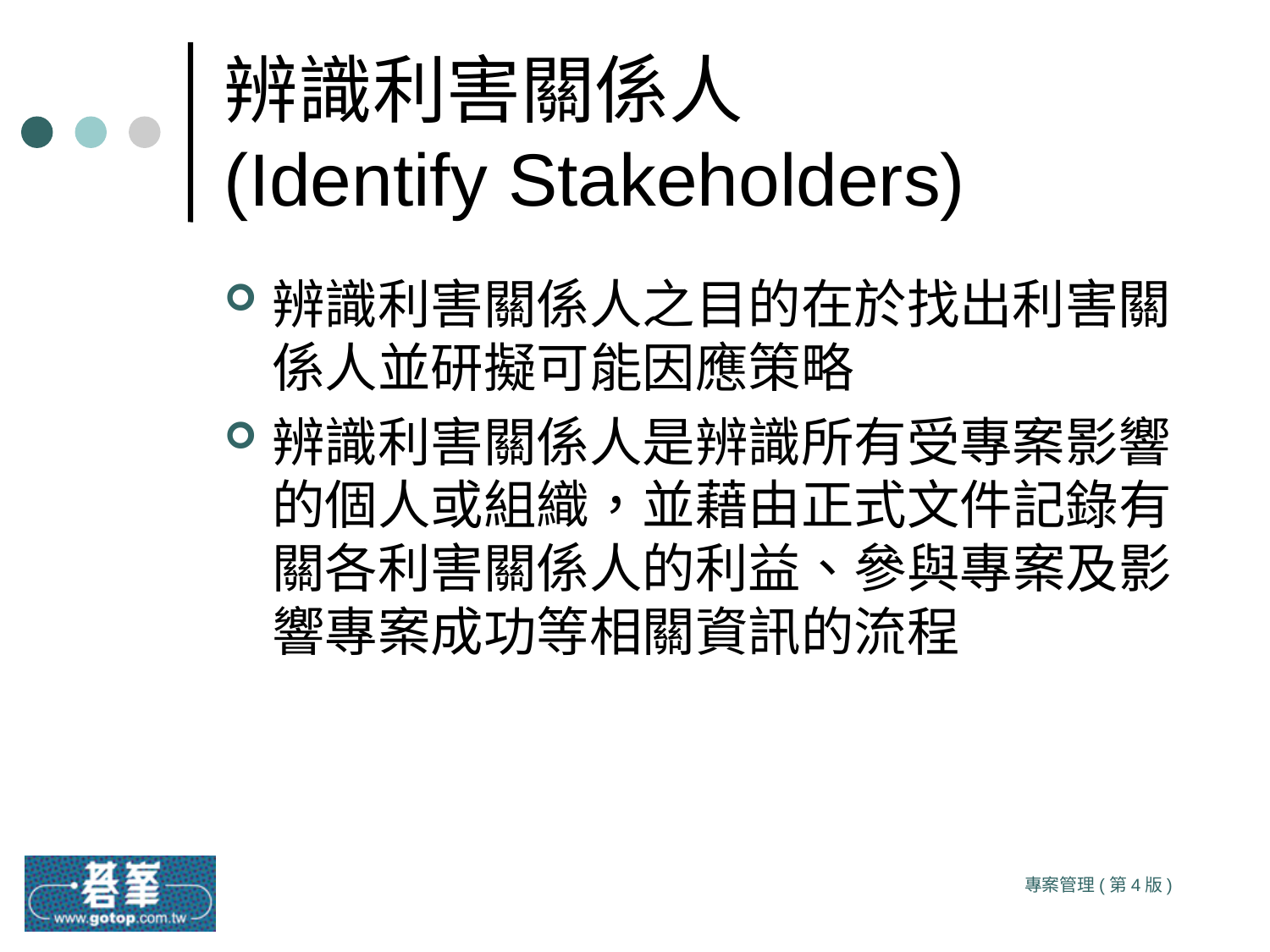

# 辨識利害關係人 (Identify Stakeholders)
辨識利害關係人之目的在於找出利害關係人並研擬可能因應策略
辨識利害關係人是辨識所有受專案影響的個人或組織，並藉由正式文件記錄有關各利害關係人的利益、參與專案及影響專案成功等相關資訊的流程
專案管理(第4版)